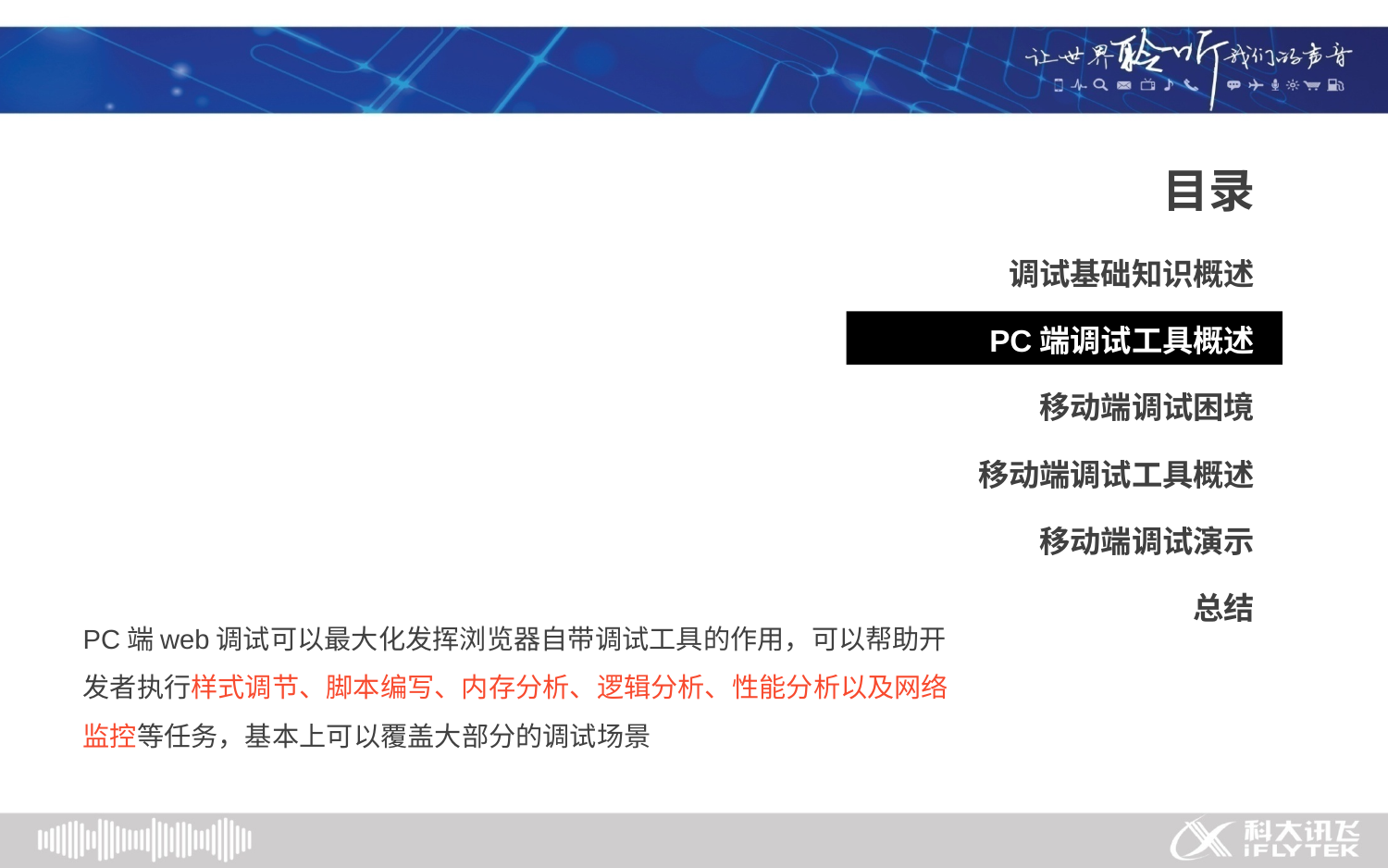

目录

调试基础知识概述
PC端调试工具概述
移动端调试困境
移动端调试工具概述
移动端调试演示
总结

PC端web调试可以最大化发挥浏览器自带调试工具的作用，可以帮助开发者执行样式调节、脚本编写、内存分析、逻辑分析、性能分析以及网络监控等任务，基本上可以覆盖大部分的调试场景